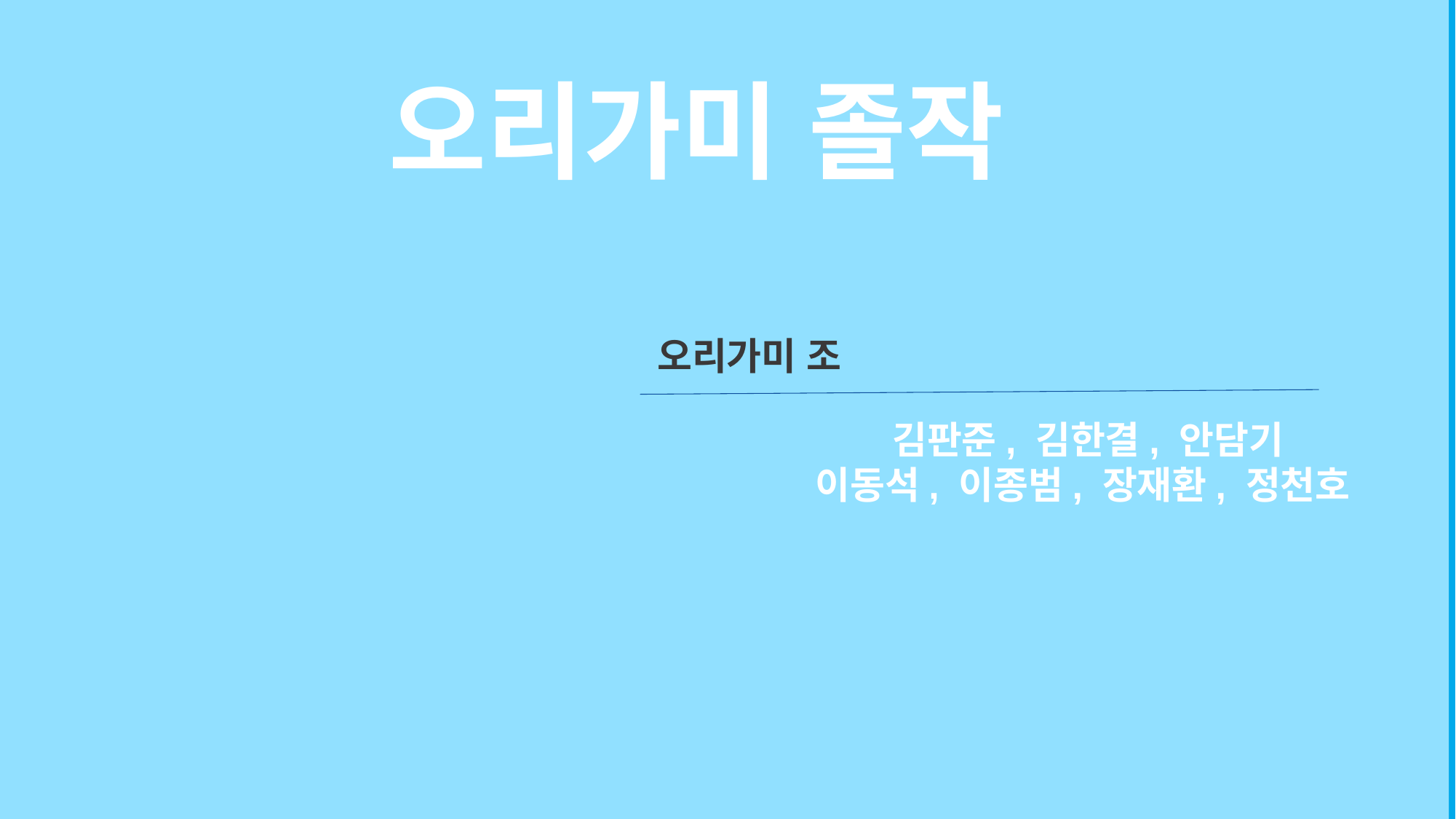

오리가미 졸작
오리가미 조
김판준, 김한결, 안담기
이동석, 이종범, 장재환, 정천호